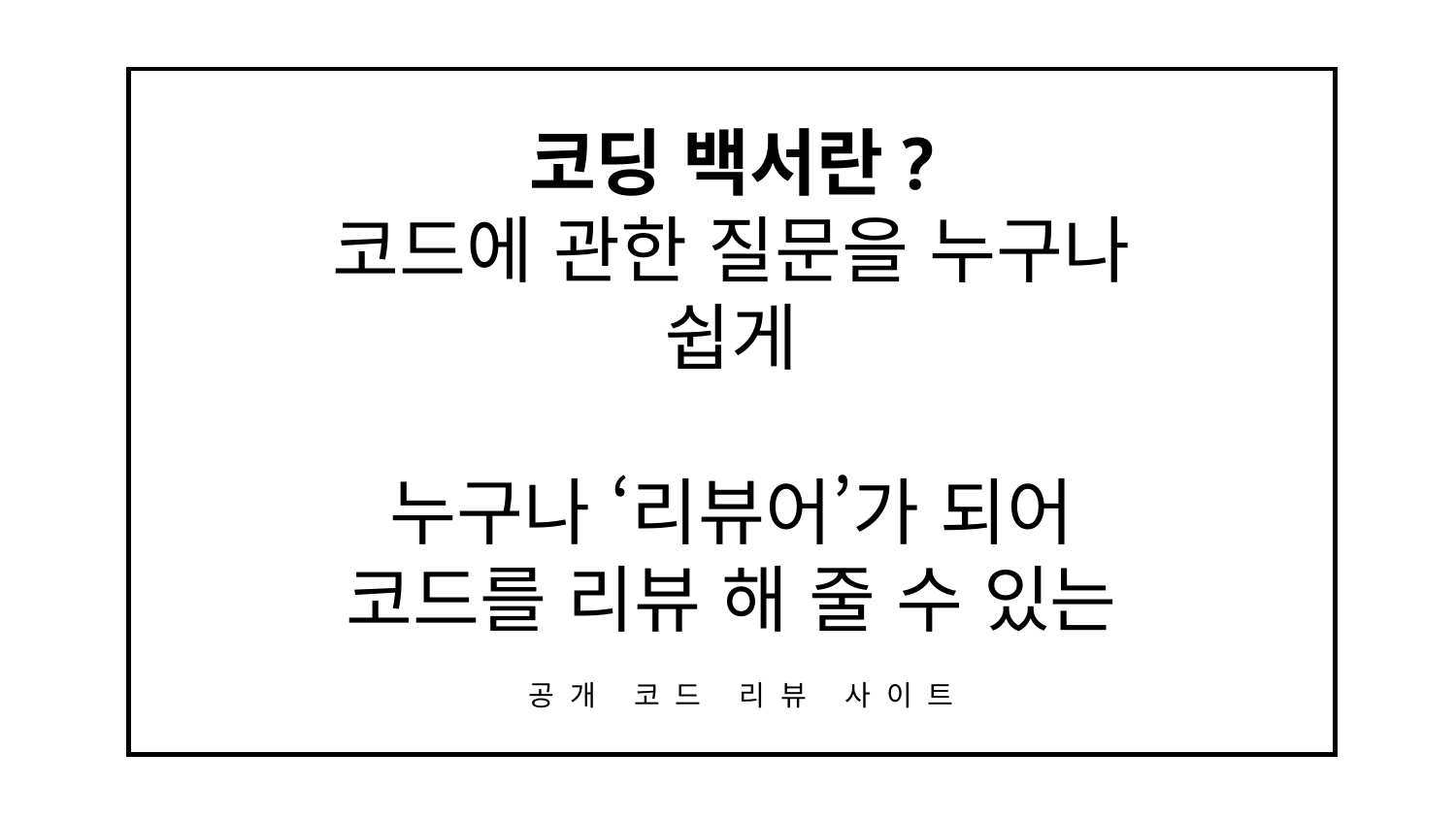

코딩 백서란?
코드에 관한 질문을 누구나 쉽게

누구나 ‘리뷰어’가 되어 코드를 리뷰 해 줄 수 있는
공개 코드 리뷰 사이트